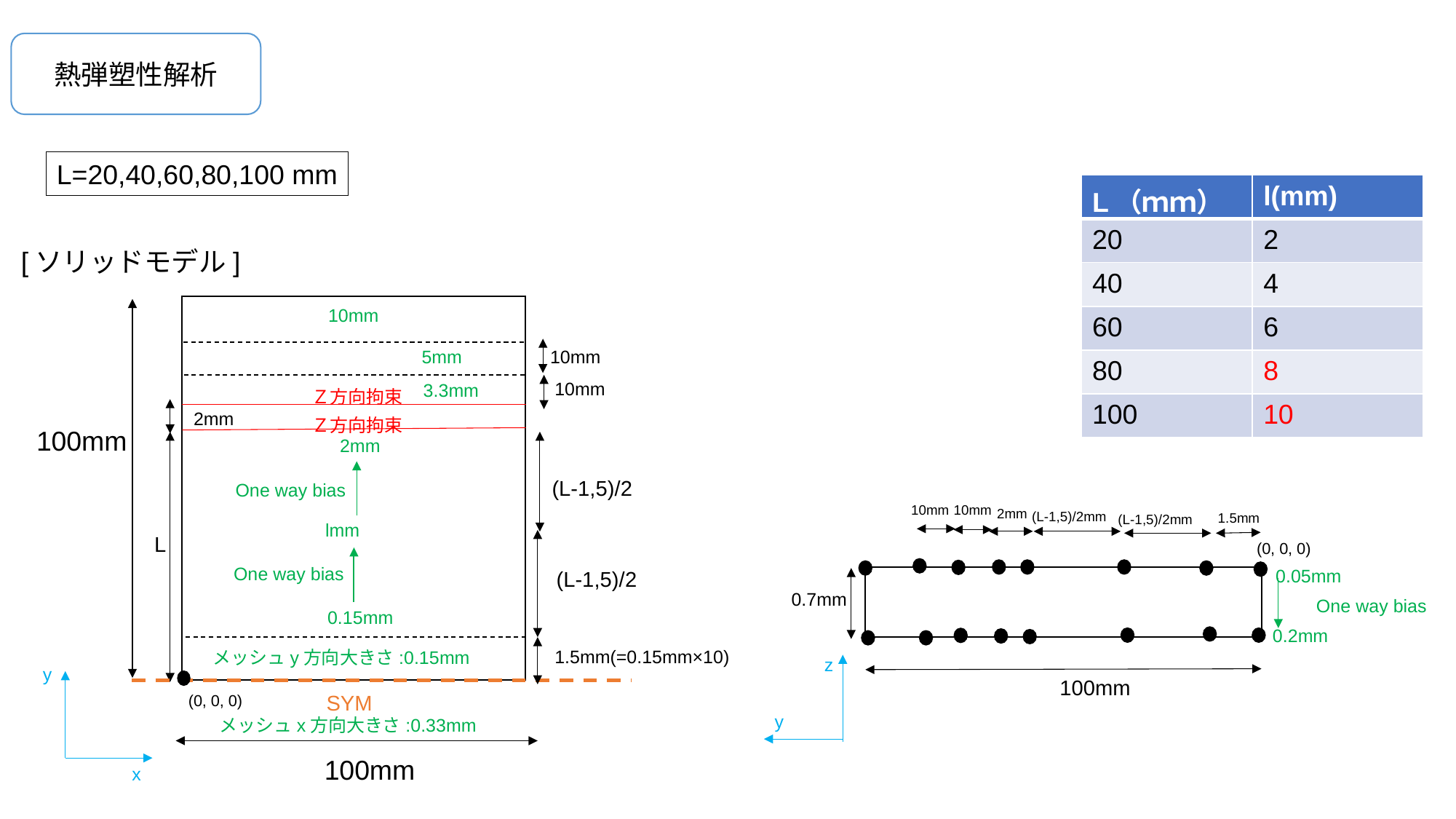

剛性計算用モデル
熱弾塑性解析
L=20,40,60,80,100 mm
| L（ｍｍ） | l(mm) |
| --- | --- |
| 20 | 2 |
| 40 | 4 |
| 60 | 6 |
| 80 | 8 |
| 100 | 10 |
[ソリッドモデル]

Ｚ方向拘束
Ｚ方向拘束
100mm
L
y
	x
SYM
100mm
2mm
10mm
2mm
lmm
0.15mm
1.5mm(=0.15mm×10)
メッシュy方向大きさ:0.15mm

(0, 0, 0)
10mm
5mm
10mm
3.3mm
(L-1,5)/2
One way bias
One way bias
メッシュx方向大きさ:0.33mm
(L-1,5)/2
10mm
10mm
2mm
(L-1,5)/2mm
1.5mm
(L-1,5)/2mm
(0, 0, 0)
0.05mm

One way bias
0.2mm

0.7mm
z
	y
100mm